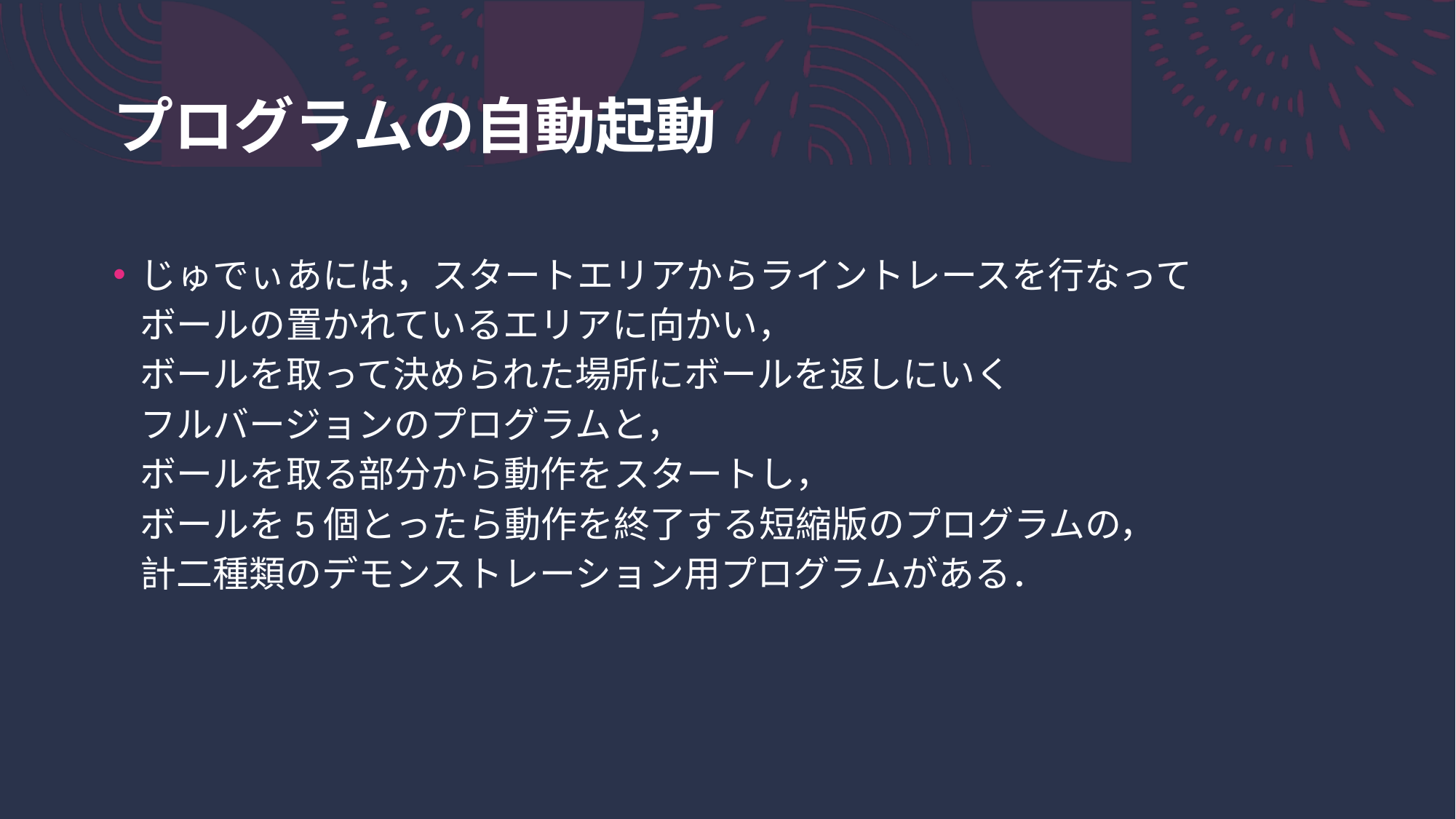

# プログラムの自動起動
じゅでぃあには，スタートエリアからライントレースを行なって
ボールの置かれているエリアに向かい，
ボールを取って決められた場所にボールを返しにいく
フルバージョンのプログラムと，
ボールを取る部分から動作をスタートし，
ボールを5個とったら動作を終了する短縮版のプログラムの，
計二種類のデモンストレーション用プログラムがある．